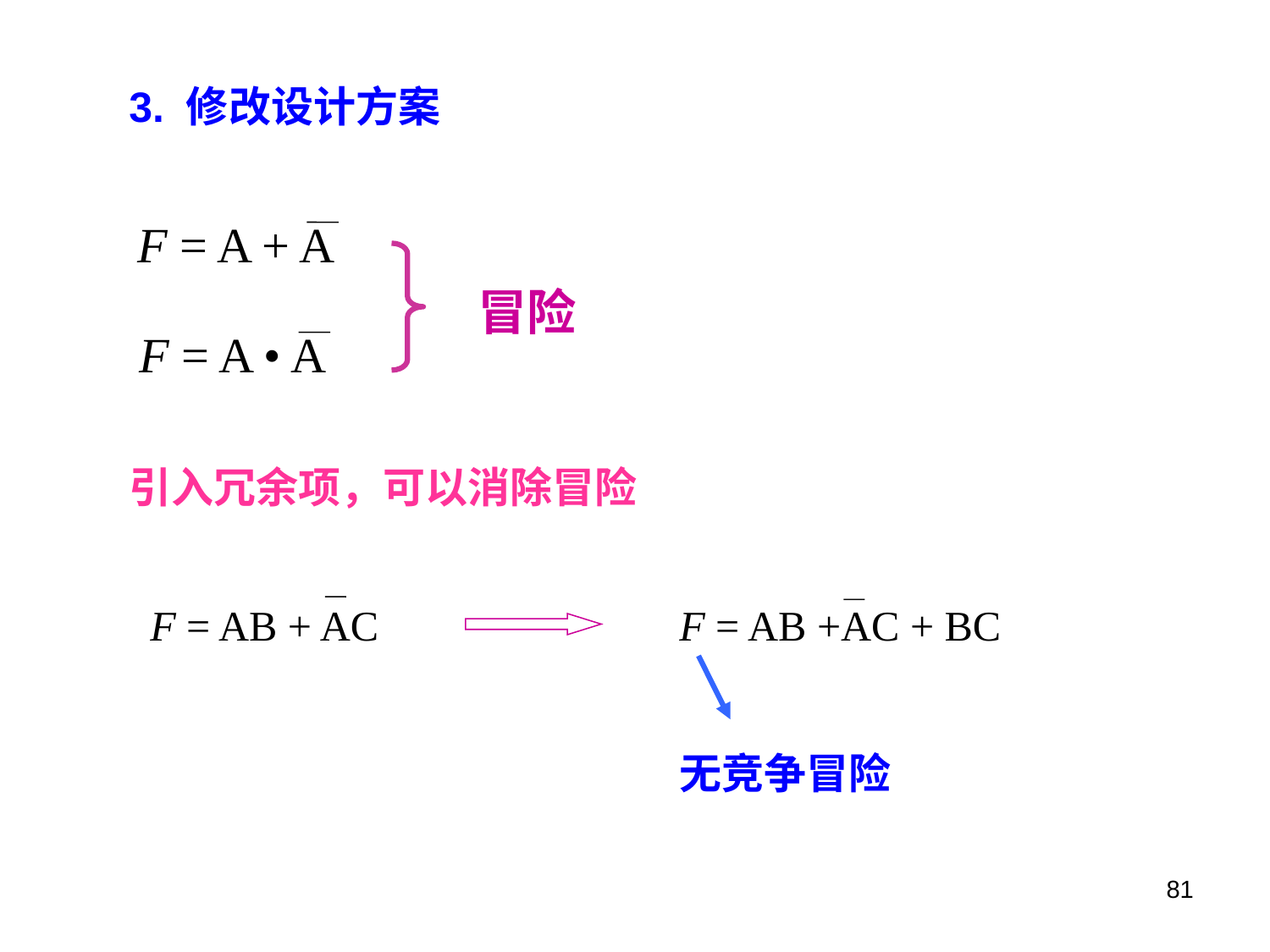

3. 修改设计方案
F = A + A

冒险
F = A • A

引入冗余项，可以消除冒险
F = AB + AC

F = AB +AC + BC

无竞争冒险
81